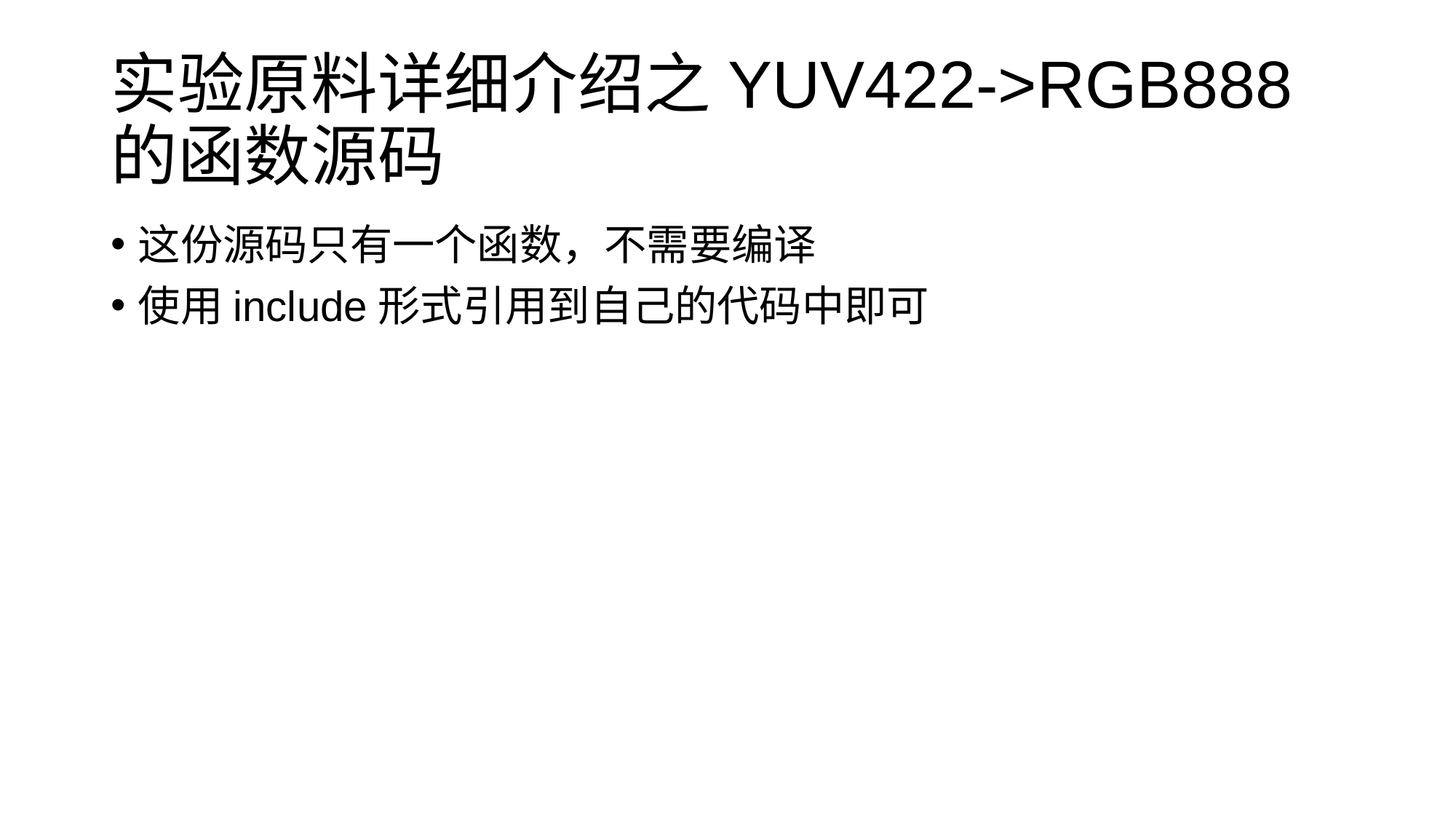

# 实验原料详细介绍之YUV422->RGB888的函数源码
这份源码只有一个函数，不需要编译
使用include形式引用到自己的代码中即可